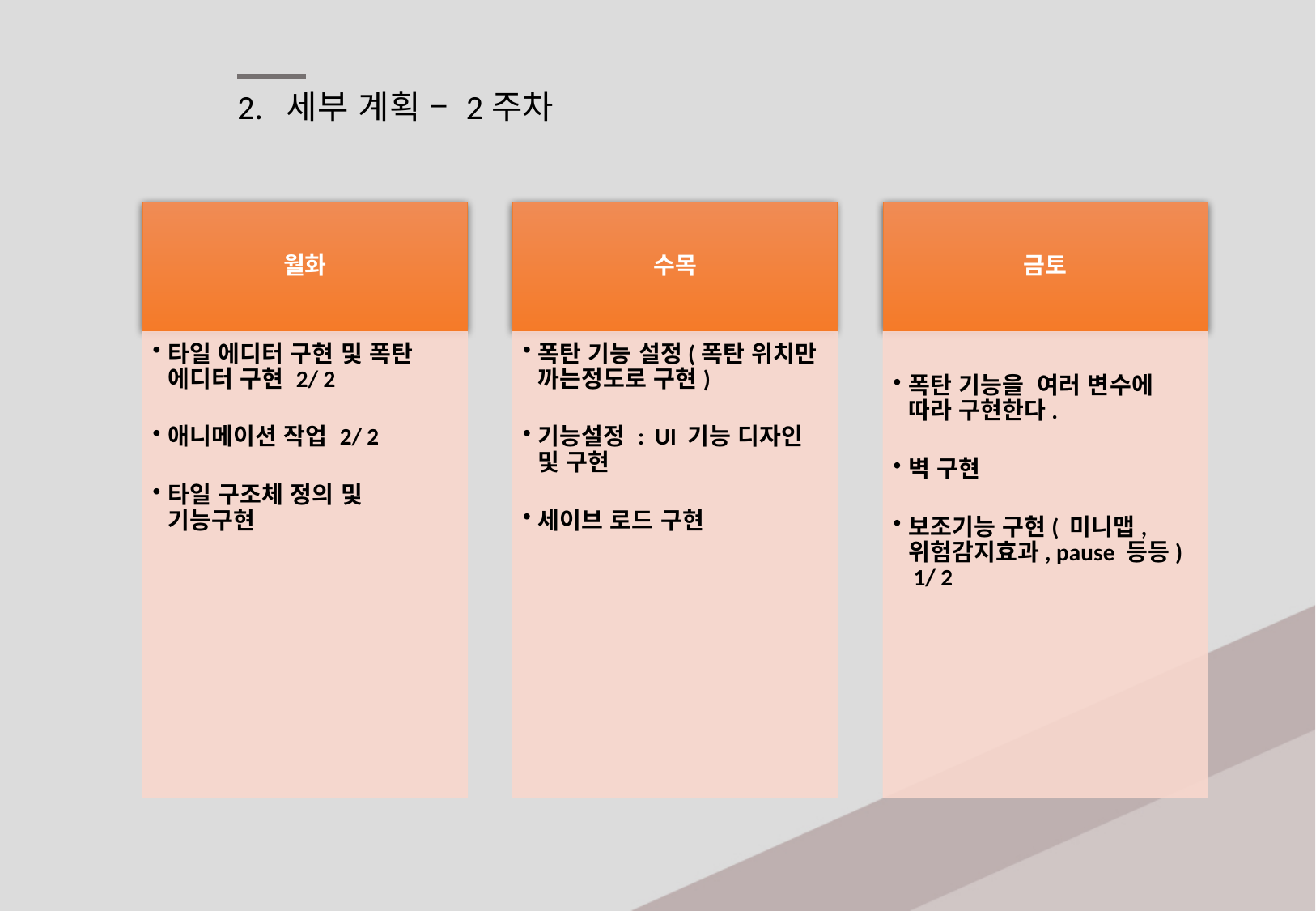

2.  세부 계획 – 2주차
월화
타일 에디터 구현 및 폭탄 에디터 구현 2/ 2

애니메이션 작업 2/ 2

타일 구조체 정의 및 기능구현

수목
폭탄 기능 설정(폭탄 위치만 까는정도로 구현)

기능설정 :  UI 기능 디자인 및 구현

세이브 로드 구현

금토

폭탄 기능을  여러 변수에 따라 구현한다.

벽 구현

보조기능 구현( 미니맵, 위험감지효과, pause 등등)    1/ 2